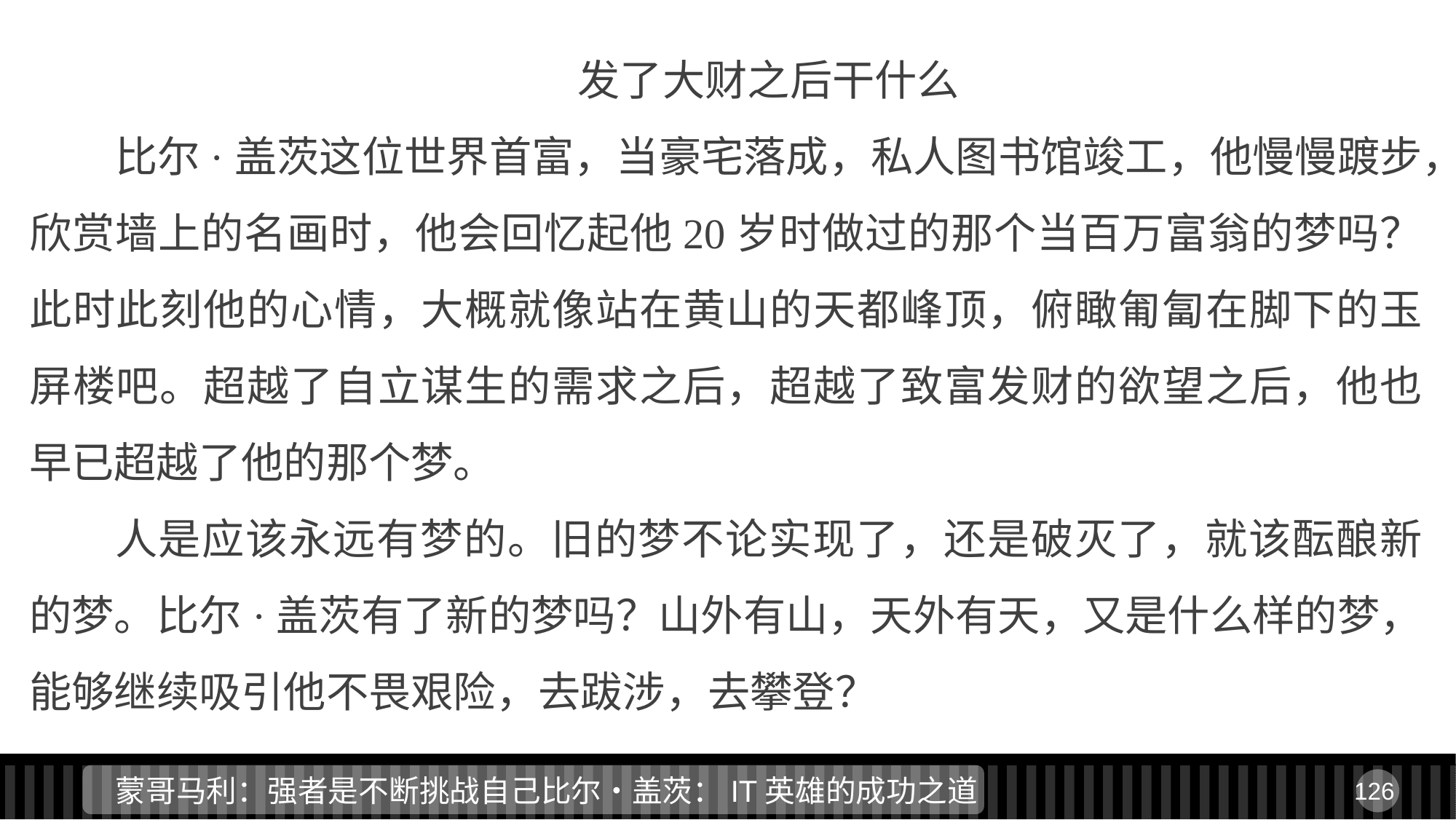

发了大财之后干什么
比尔·盖茨这位世界首富，当豪宅落成，私人图书馆竣工，他慢慢踱步，欣赏墙上的名画时，他会回忆起他20岁时做过的那个当百万富翁的梦吗？此时此刻他的心情，大概就像站在黄山的天都峰顶，俯瞰匍匐在脚下的玉屏楼吧。超越了自立谋生的需求之后，超越了致富发财的欲望之后，他也早已超越了他的那个梦。
人是应该永远有梦的。旧的梦不论实现了，还是破灭了，就该酝酿新的梦。比尔·盖茨有了新的梦吗？山外有山，天外有天，又是什么样的梦，能够继续吸引他不畏艰险，去跋涉，去攀登？